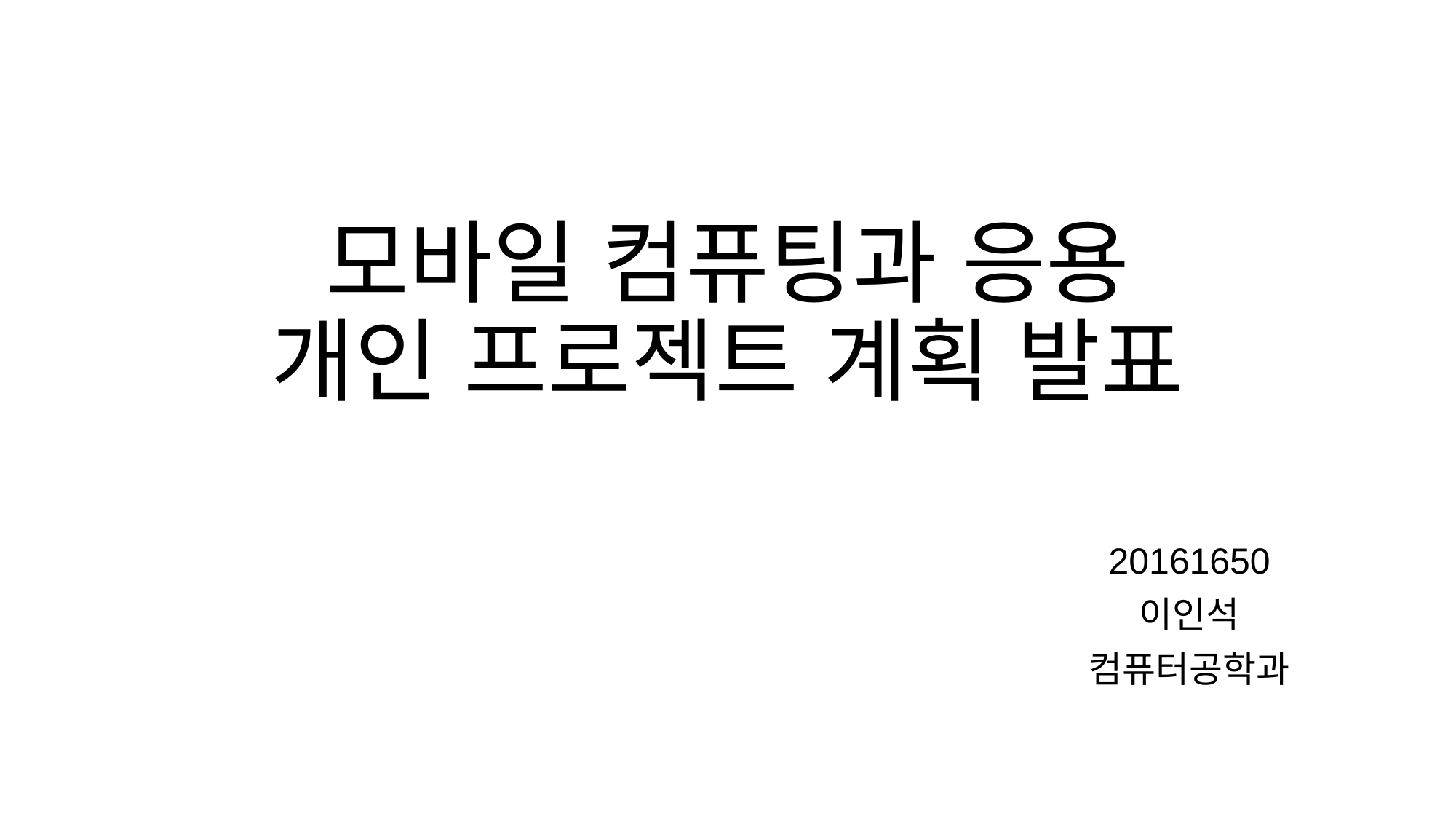

# 모바일 컴퓨팅과 응용 개인 프로젝트 계획 발표
20161650
이인석
컴퓨터공학과